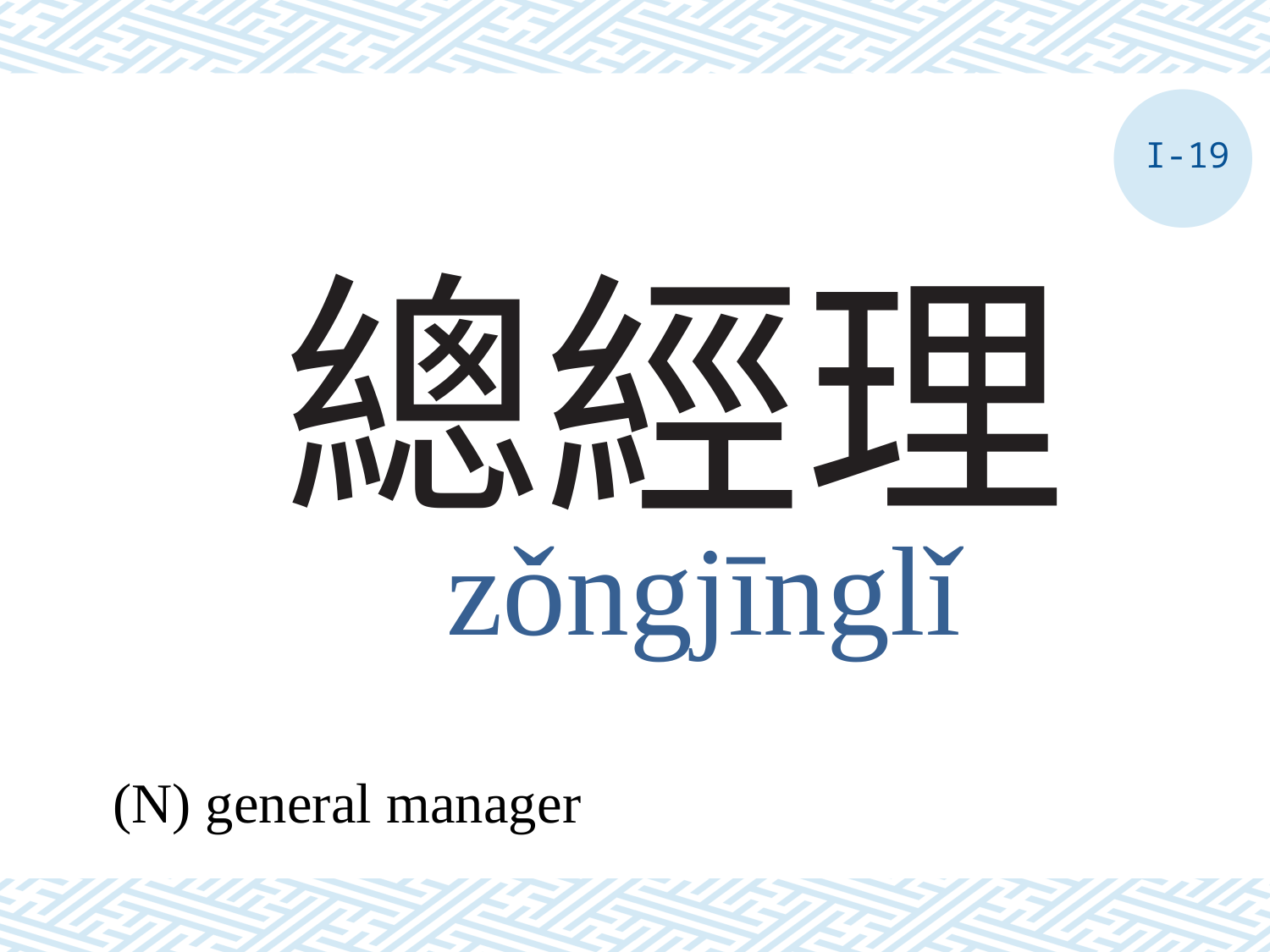

I-19

# 總經理
zǒngjīnglǐ
(N) general manager